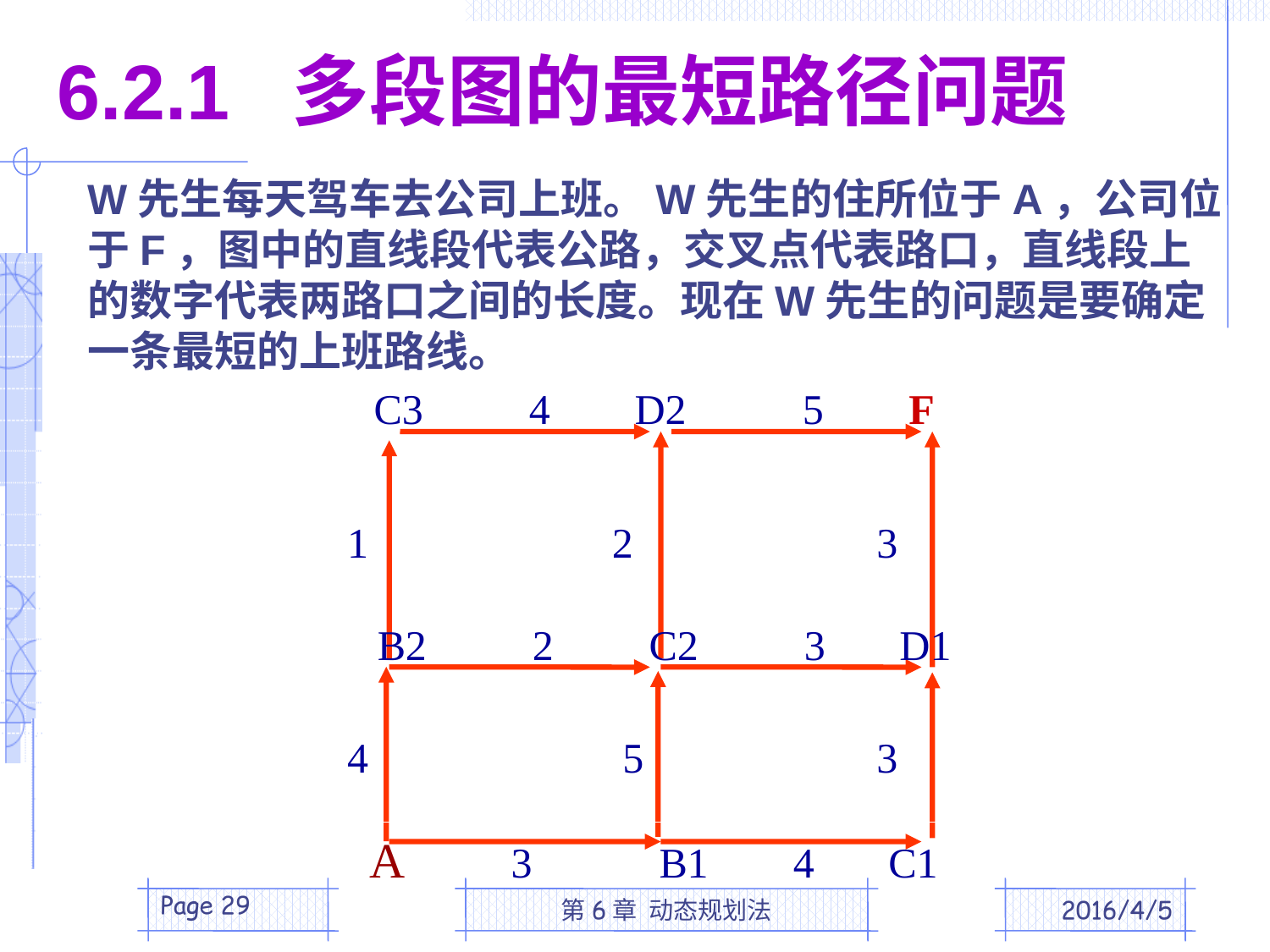

6.2.1  多段图的最短路径问题
W先生每天驾车去公司上班。W先生的住所位于A，公司位于F，图中的直线段代表公路，交叉点代表路口，直线段上的数字代表两路口之间的长度。现在W先生的问题是要确定一条最短的上班路线。
C3          4        D2           5        F

1                       2                       3
B2          2         C2          3       D1

4                        5                      3
A          3            B1        4       C1

Page 29
第6章  动态规划法
2016/4/5